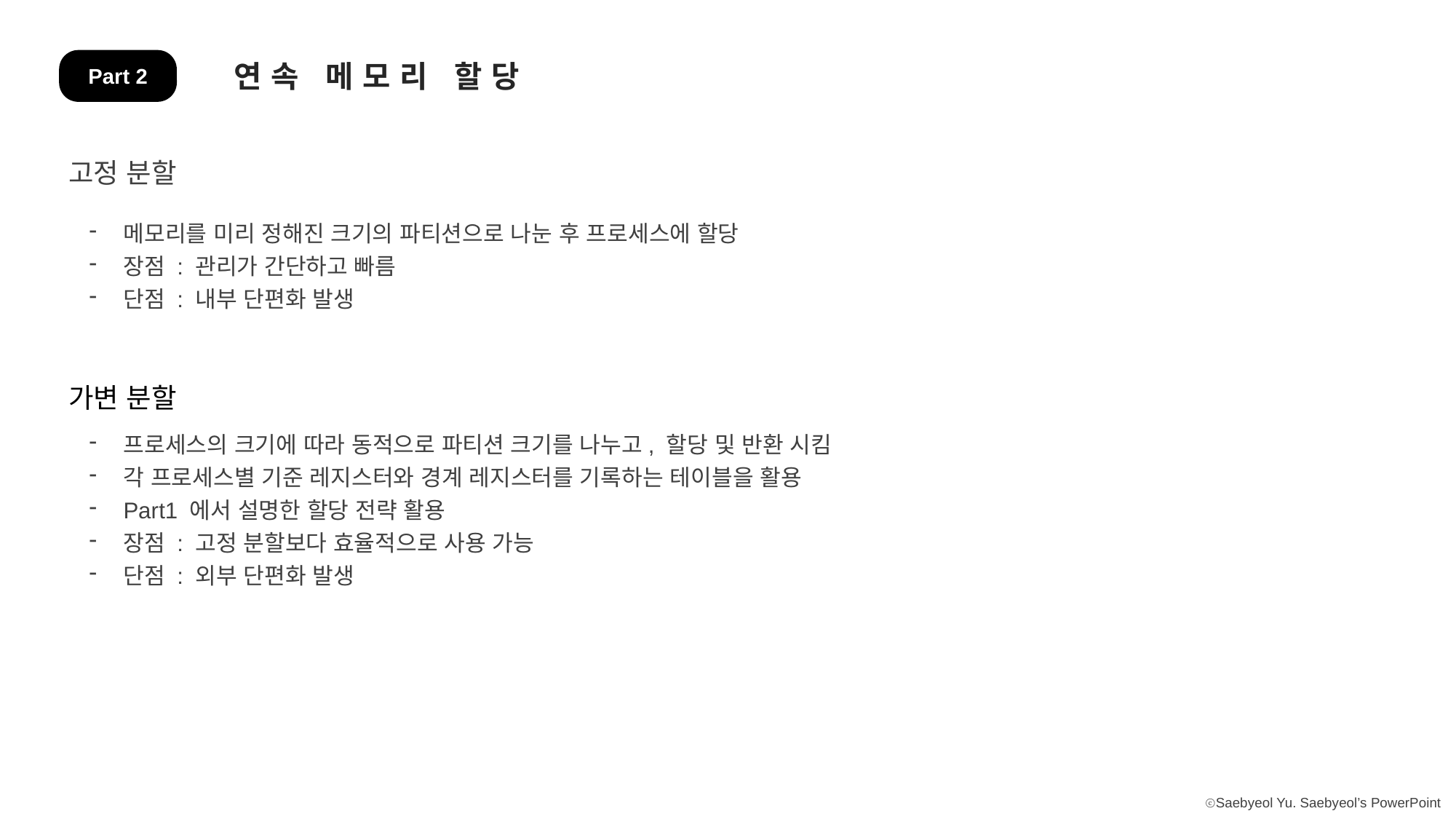

연속 메모리 할당
Part 2
고정 분할
메모리를 미리 정해진 크기의 파티션으로 나눈 후 프로세스에 할당
장점 : 관리가 간단하고 빠름
단점 : 내부 단편화 발생
가변 분할
프로세스의 크기에 따라 동적으로 파티션 크기를 나누고, 할당 및 반환 시킴
각 프로세스별 기준 레지스터와 경계 레지스터를 기록하는 테이블을 활용
Part1 에서 설명한 할당 전략 활용
장점 : 고정 분할보다 효율적으로 사용 가능
단점 : 외부 단편화 발생